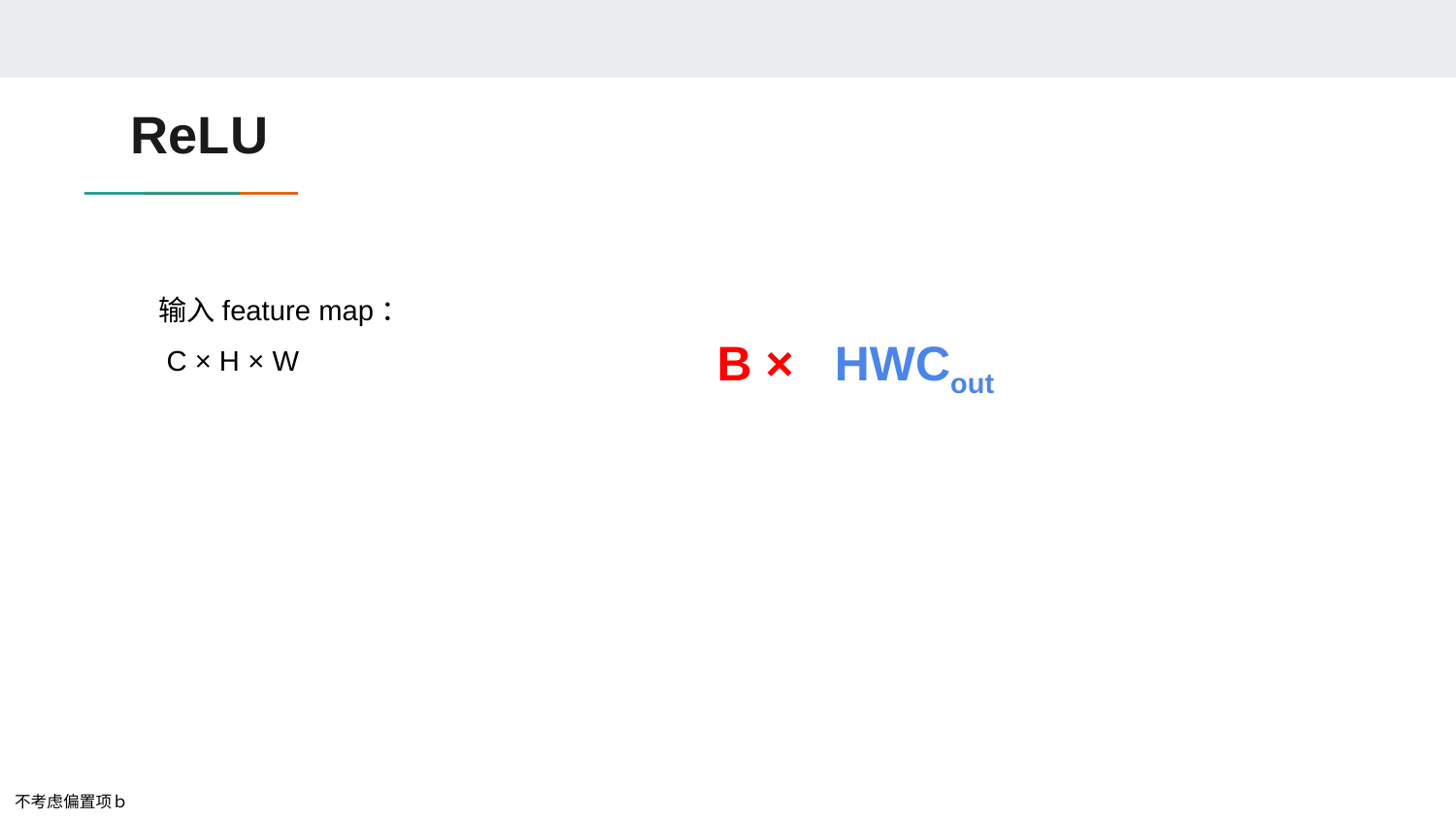

# ReLU
输入feature map：
 C × H × W

   B ×   HWCout
不考虑偏置项ｂ